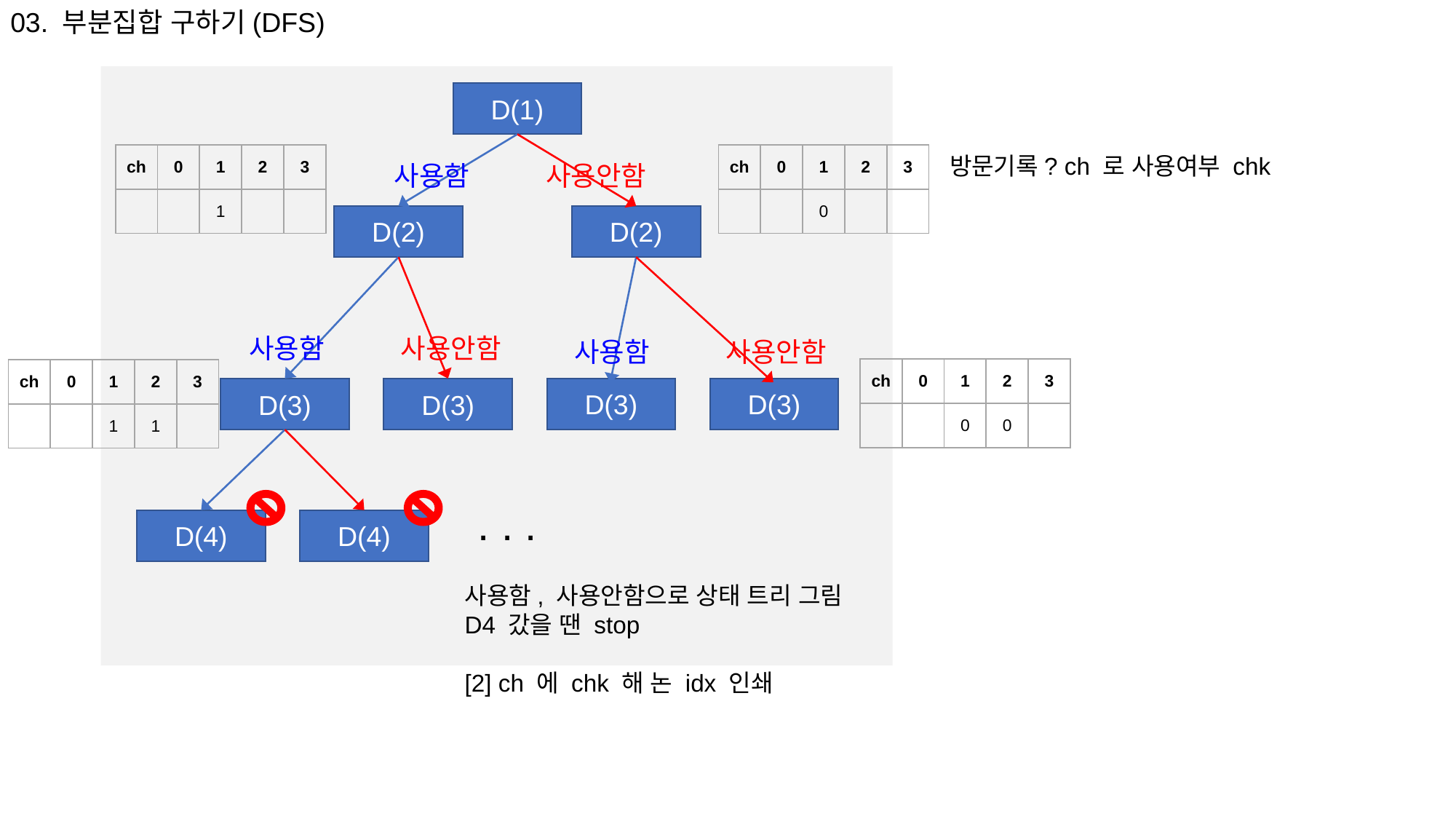

03. 부분집합 구하기(DFS)

D(1)
| ch | 0 | 1 | 2 | 3 |
| --- | --- | --- | --- | --- |
|  |  | 1 |  |  |
| ch | 0 | 1 | 2 | 3 |
| --- | --- | --- | --- | --- |
|  |  | 0 |  |  |
방문기록? ch 로 사용여부 chk
사용함          사용안함
D(2)
D(2)
사용함          사용안함
사용함          사용안함
| ch | 0 | 1 | 2 | 3 |
| --- | --- | --- | --- | --- |
|  |  | 0 | 0 |  |
| ch | 0 | 1 | 2 | 3 |
| --- | --- | --- | --- | --- |
|  |  | 1 | 1 |  |
D(3)
D(3)
D(3)
D(3)

. . .
D(4)
D(4)
사용함, 사용안함으로 상태 트리 그림
D4 갔을 땐 stop

[2] ch 에 chk 해 논 idx 인쇄